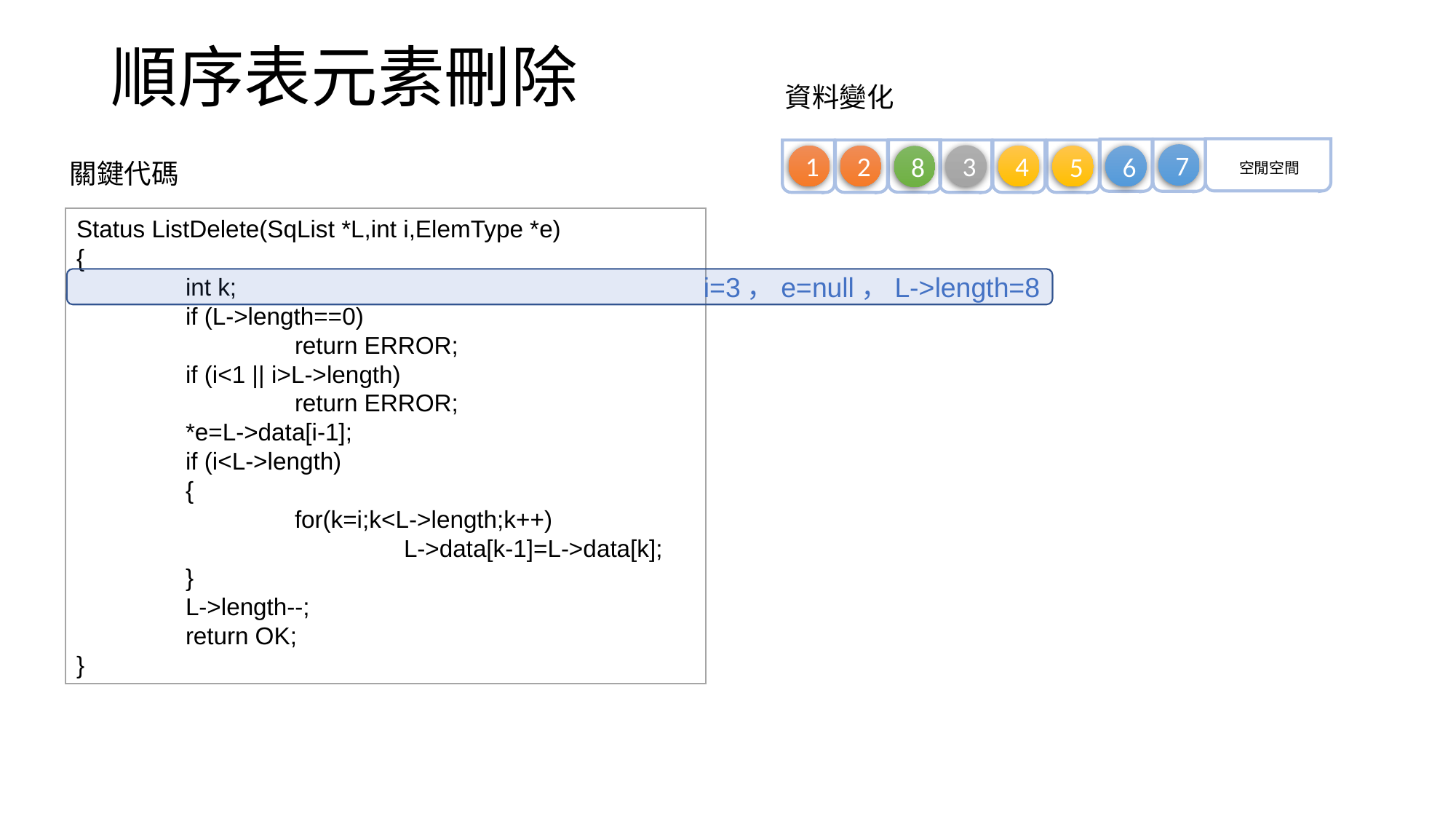

# 順序表元素刪除
資料變化

7
3
1
2
4
6
5
8
關鍵代碼
空閒空間
Status ListDelete(SqList *L,int i,ElemType *e)
{
	int k;
	if (L->length==0)
		return ERROR;
	if (i<1 || i>L->length)
		return ERROR;
	*e=L->data[i-1];
	if (i<L->length)
	{
		for(k=i;k<L->length;k++)
			L->data[k-1]=L->data[k];
	}
	L->length--;
	return OK;
}
i=3，e=null，L->length=8